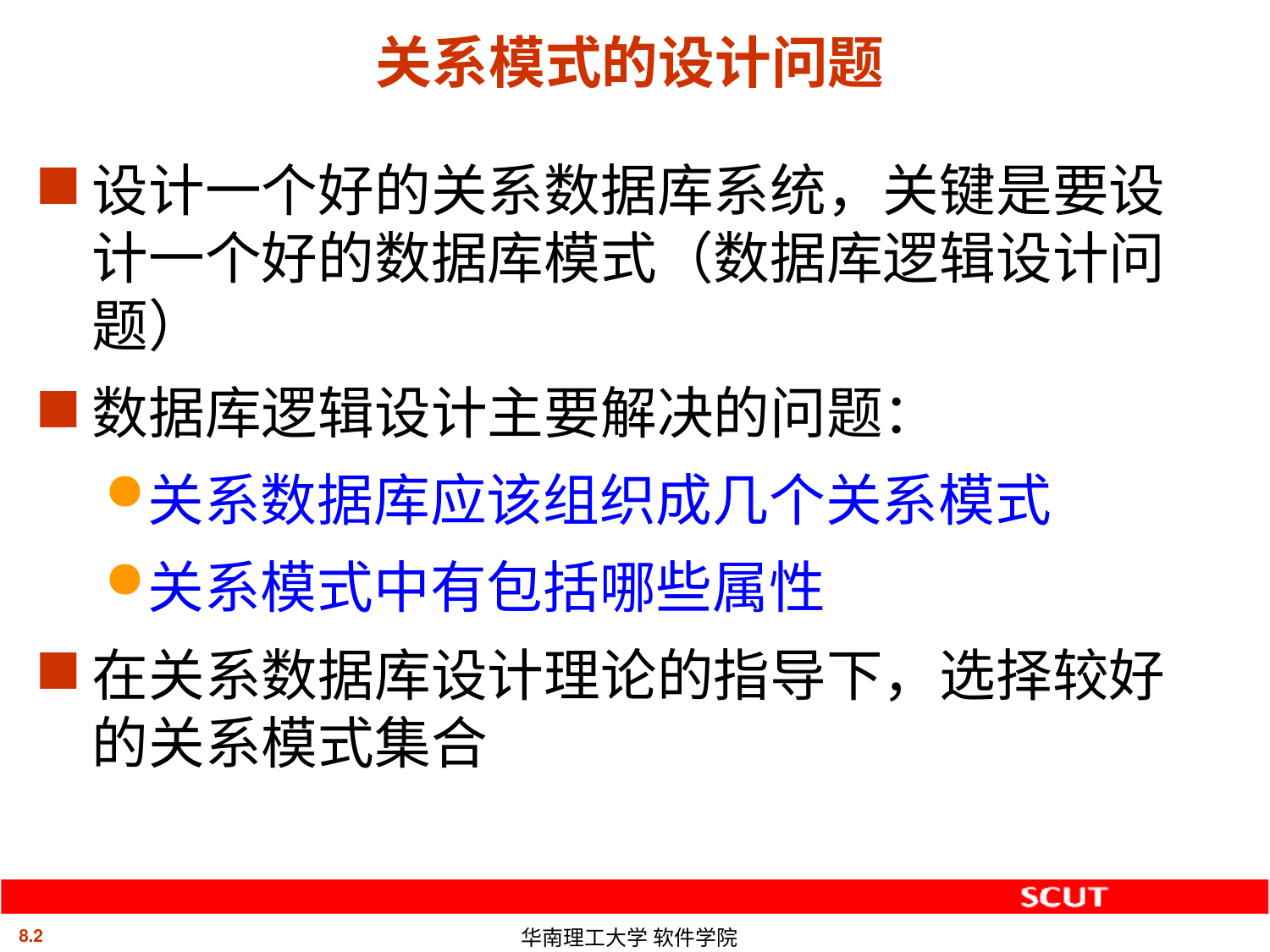

# 关系模式的设计问题
设计一个好的关系数据库系统，关键是要设计一个好的数据库模式（数据库逻辑设计问题）
数据库逻辑设计主要解决的问题：
关系数据库应该组织成几个关系模式
关系模式中有包括哪些属性
在关系数据库设计理论的指导下，选择较好的关系模式集合